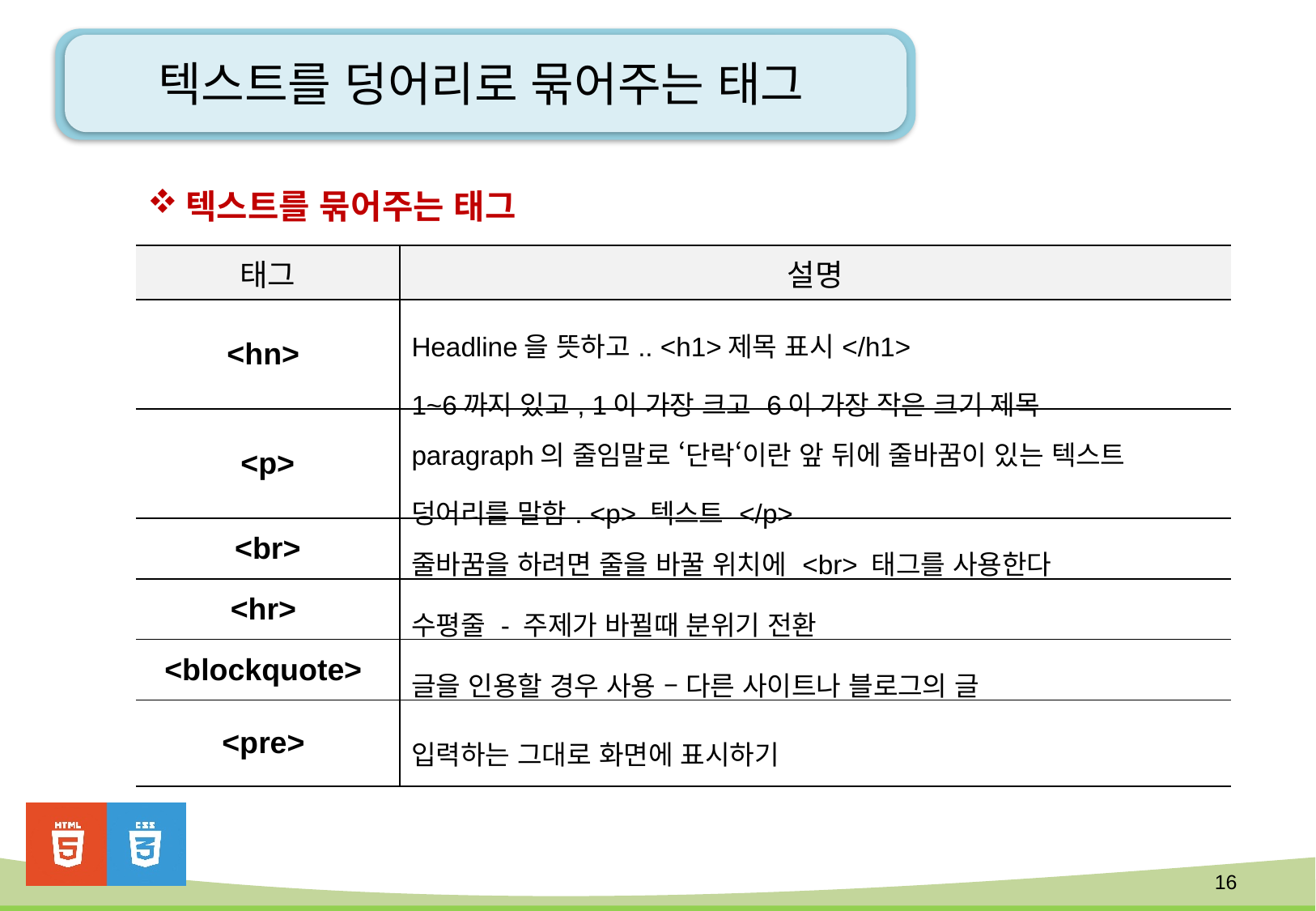

# 텍스트를 덩어리로 묶어주는 태그
텍스트를 묶어주는 태그
| 태그 | 설명 |
| --- | --- |
| <hn> | Headline을 뜻하고.. <h1>제목 표시</h1> 1~6까지 있고, 1이 가장 크고 6이 가장 작은 크기 제목 |
| <p> | paragraph의 줄임말로 ‘단락‘이란 앞 뒤에 줄바꿈이 있는 텍스트 덩어리를 말함. <p> 텍스트 </p> |
| <br> | 줄바꿈을 하려면 줄을 바꿀 위치에 <br> 태그를 사용한다 |
| <hr> | 수평줄 - 주제가 바뀔때 분위기 전환 |
| <blockquote> | 글을 인용할 경우 사용 – 다른 사이트나 블로그의 글 |
| <pre> | 입력하는 그대로 화면에 표시하기 |
16